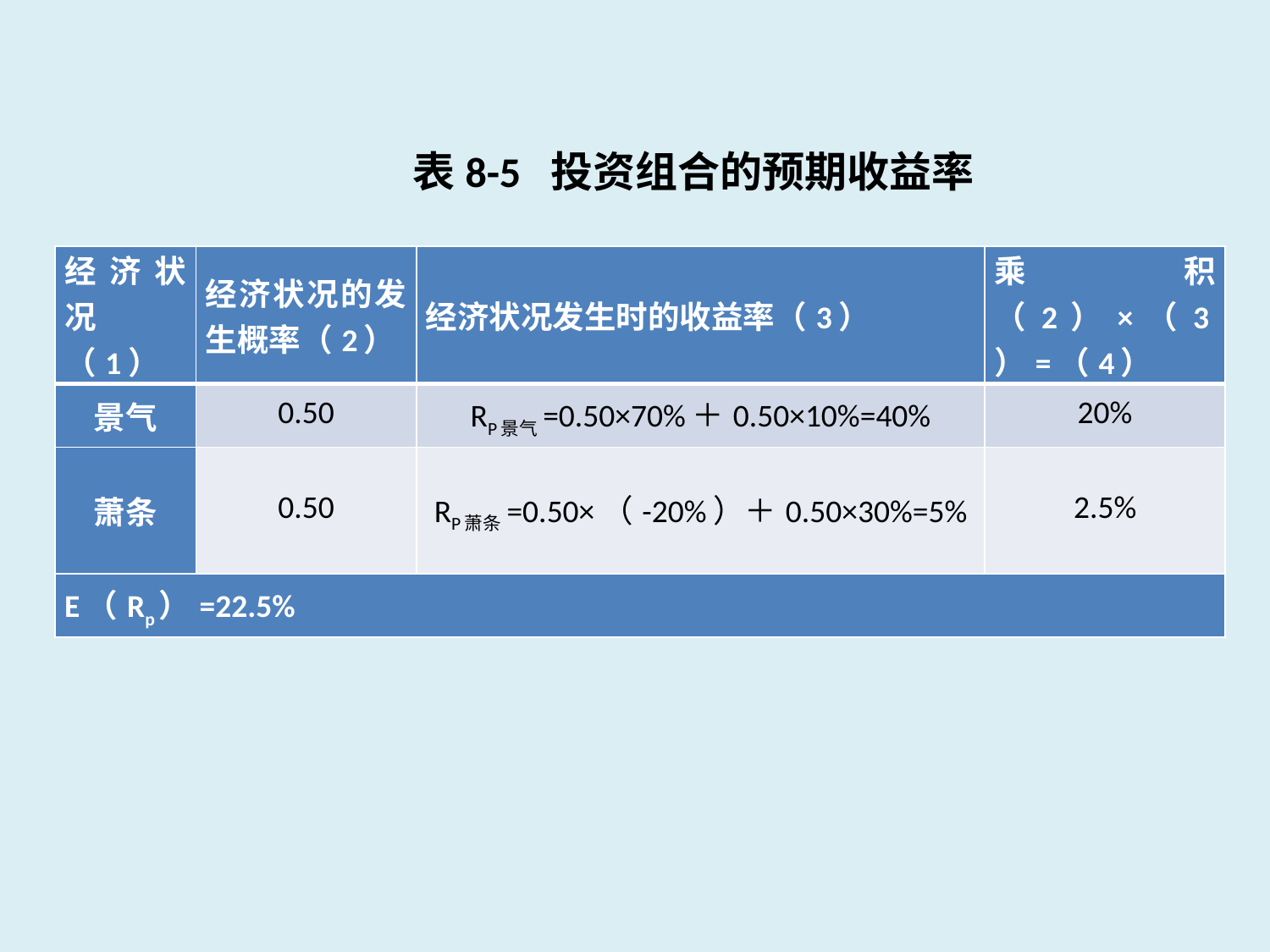

表8-5  投资组合的预期收益率
| 经济状况（1） | 经济状况的发生概率（2） | 经济状况发生时的收益率（3） | 乘积（2）×（3）=（4） |
| --- | --- | --- | --- |
| 景气 | 0.50 | RP景气=0.50×70%＋0.50×10%=40% | 20% |
| 萧条 | 0.50 | RP萧条=0.50×（-20%）＋0.50×30%=5% | 2.5% |
| E（Rp）=22.5% |  |  |  |